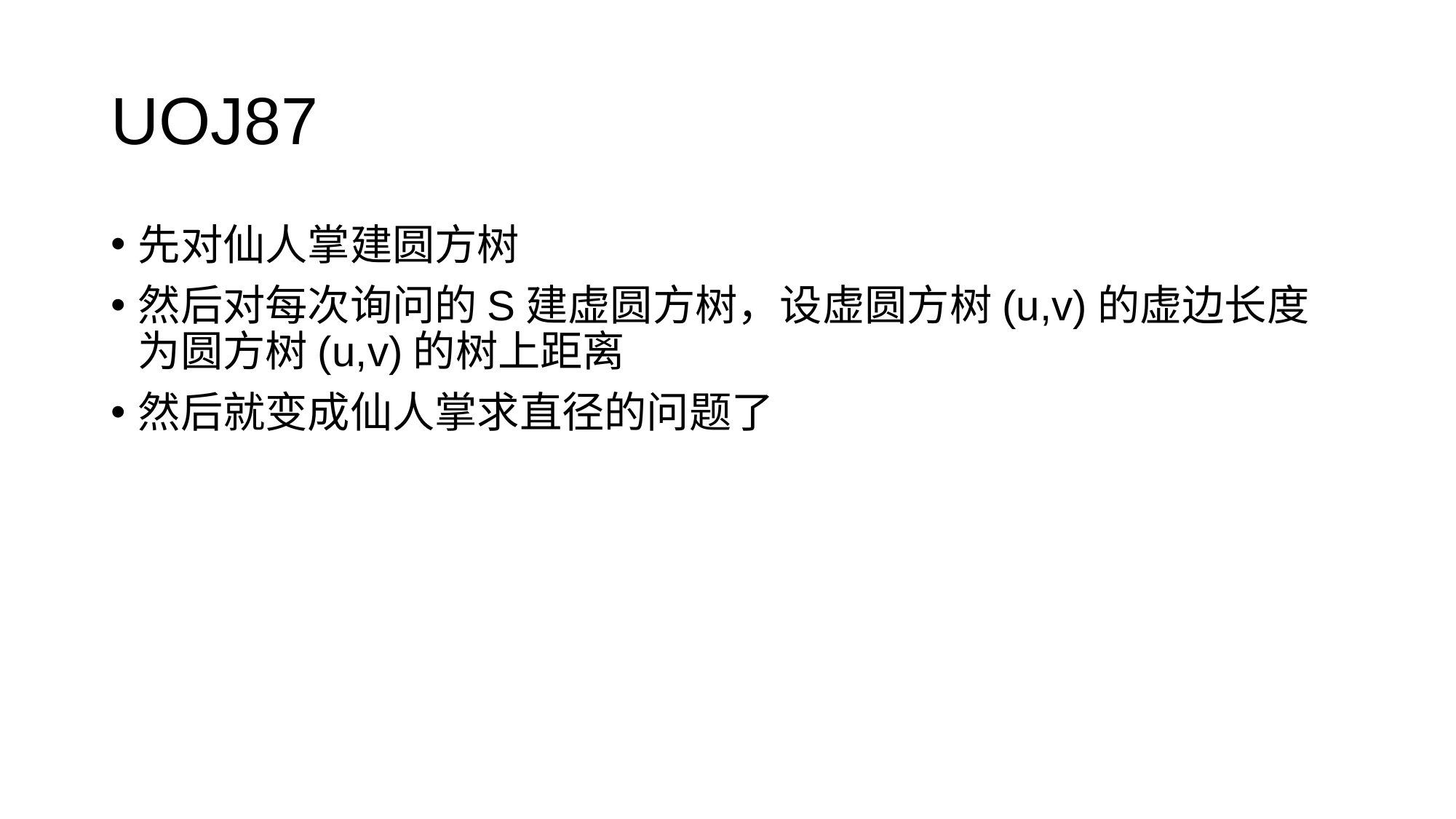

# UOJ87
先对仙人掌建圆方树
然后对每次询问的S建虚圆方树，设虚圆方树(u,v)的虚边长度为圆方树(u,v)的树上距离
然后就变成仙人掌求直径的问题了